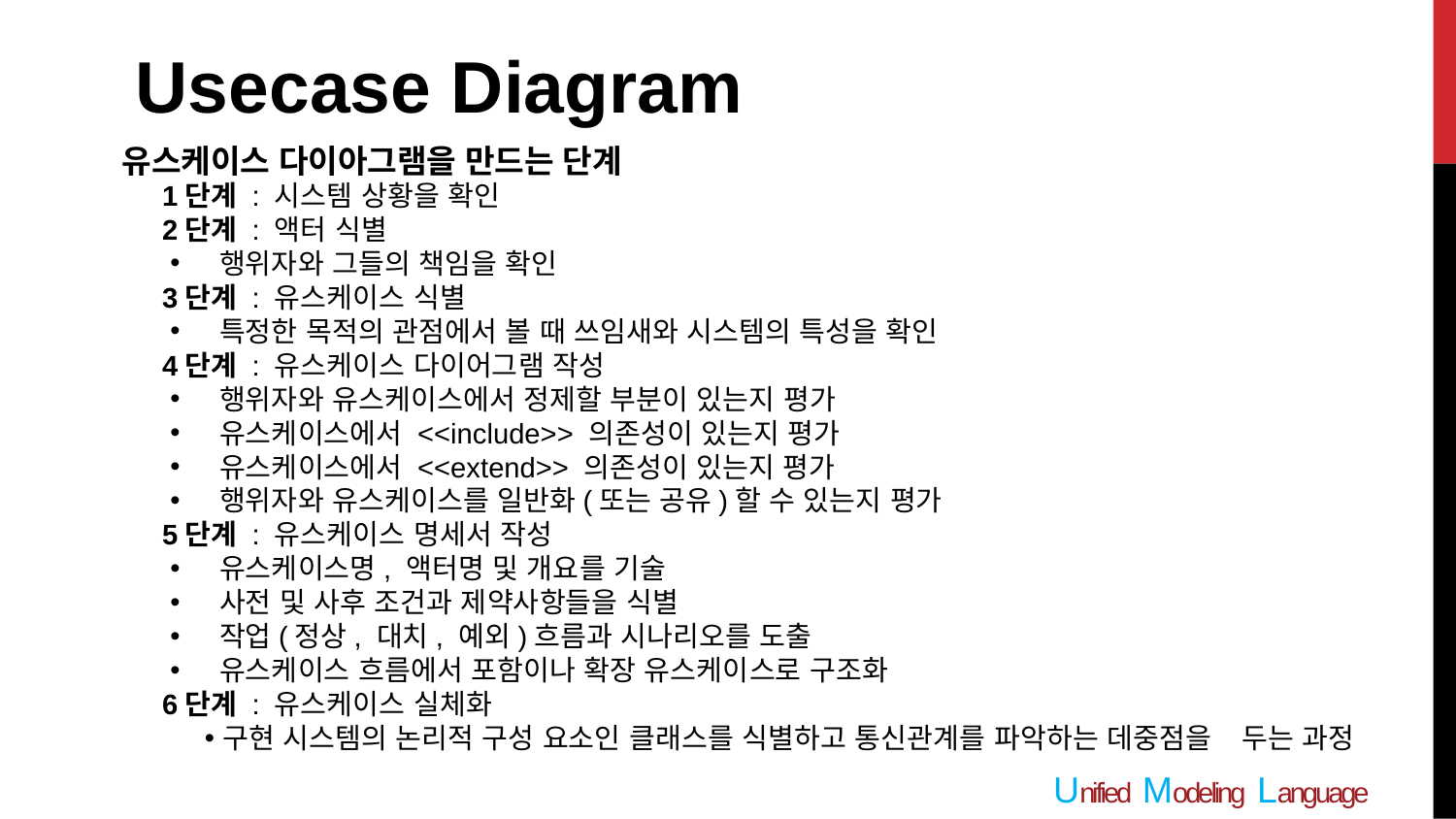

Usecase Diagram
유스케이스 다이아그램을 만드는 단계
1단계 : 시스템 상황을 확인
2단계 : 액터 식별
 행위자와 그들의 책임을 확인
3단계 : 유스케이스 식별
 특정한 목적의 관점에서 볼 때 쓰임새와 시스템의 특성을 확인
4단계 : 유스케이스 다이어그램 작성
 행위자와 유스케이스에서 정제할 부분이 있는지 평가
 유스케이스에서 <<include>> 의존성이 있는지 평가
 유스케이스에서 <<extend>> 의존성이 있는지 평가
 행위자와 유스케이스를 일반화(또는 공유)할 수 있는지 평가
5단계 : 유스케이스 명세서 작성
 유스케이스명, 액터명 및 개요를 기술
 사전 및 사후 조건과 제약사항들을 식별
 작업(정상, 대치, 예외)흐름과 시나리오를 도출
 유스케이스 흐름에서 포함이나 확장 유스케이스로 구조화
6단계 : 유스케이스 실체화
구현 시스템의 논리적 구성 요소인 클래스를 식별하고 통신관계를 파악하는 데중점을 	두는 과정